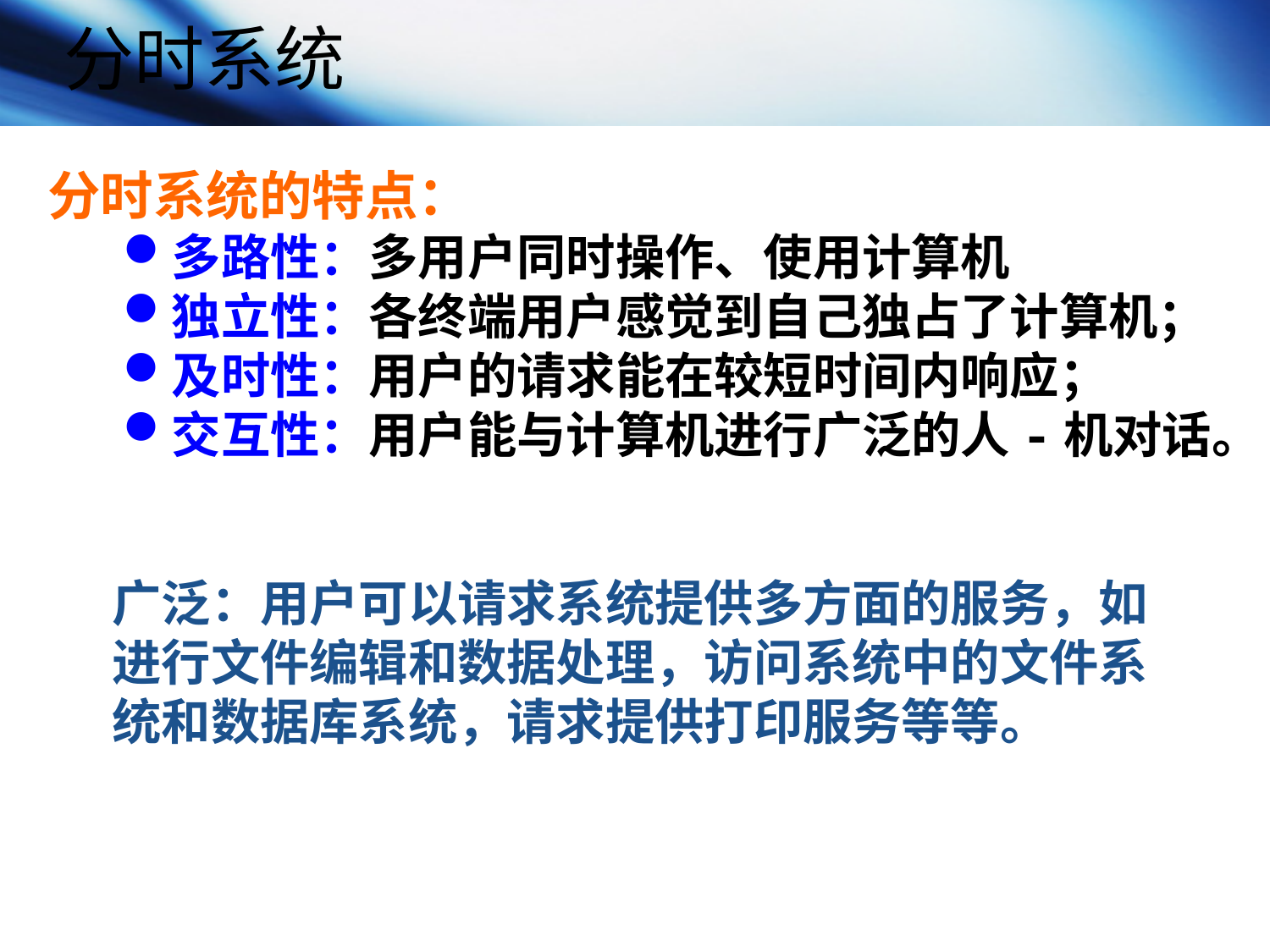

分时系统
分时系统的特点：
多路性：多用户同时操作、使用计算机
独立性：各终端用户感觉到自己独占了计算机；
及时性：用户的请求能在较短时间内响应；
交互性：用户能与计算机进行广泛的人-机对话。
广泛：用户可以请求系统提供多方面的服务，如进行文件编辑和数据处理，访问系统中的文件系统和数据库系统，请求提供打印服务等等。